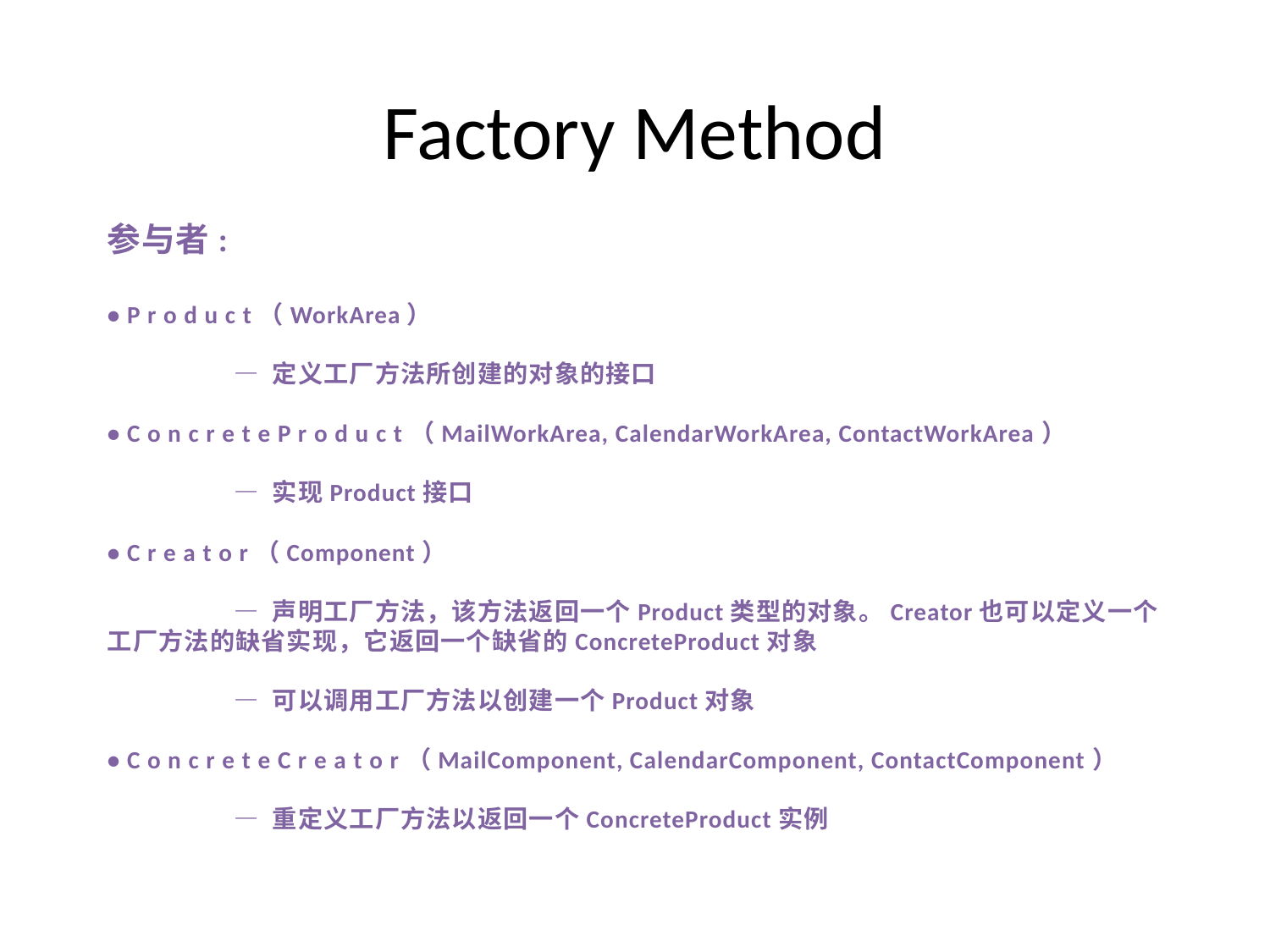

Factory Method
参与者:

• P r o d u c t（WorkArea）

	— 定义工厂方法所创建的对象的接口

• C o n c r e t e P r o d u c t（MailWorkArea, CalendarWorkArea, ContactWorkArea）

	— 实现Product接口

• C r e a t o r（Component）

	— 声明工厂方法，该方法返回一个Product类型的对象。Creator也可以定义一个工厂方法的缺省实现，它返回一个缺省的ConcreteProduct对象

	— 可以调用工厂方法以创建一个Product对象

• C o n c r e t e C r e a t o r（MailComponent, CalendarComponent, ContactComponent）

	— 重定义工厂方法以返回一个ConcreteProduct实例